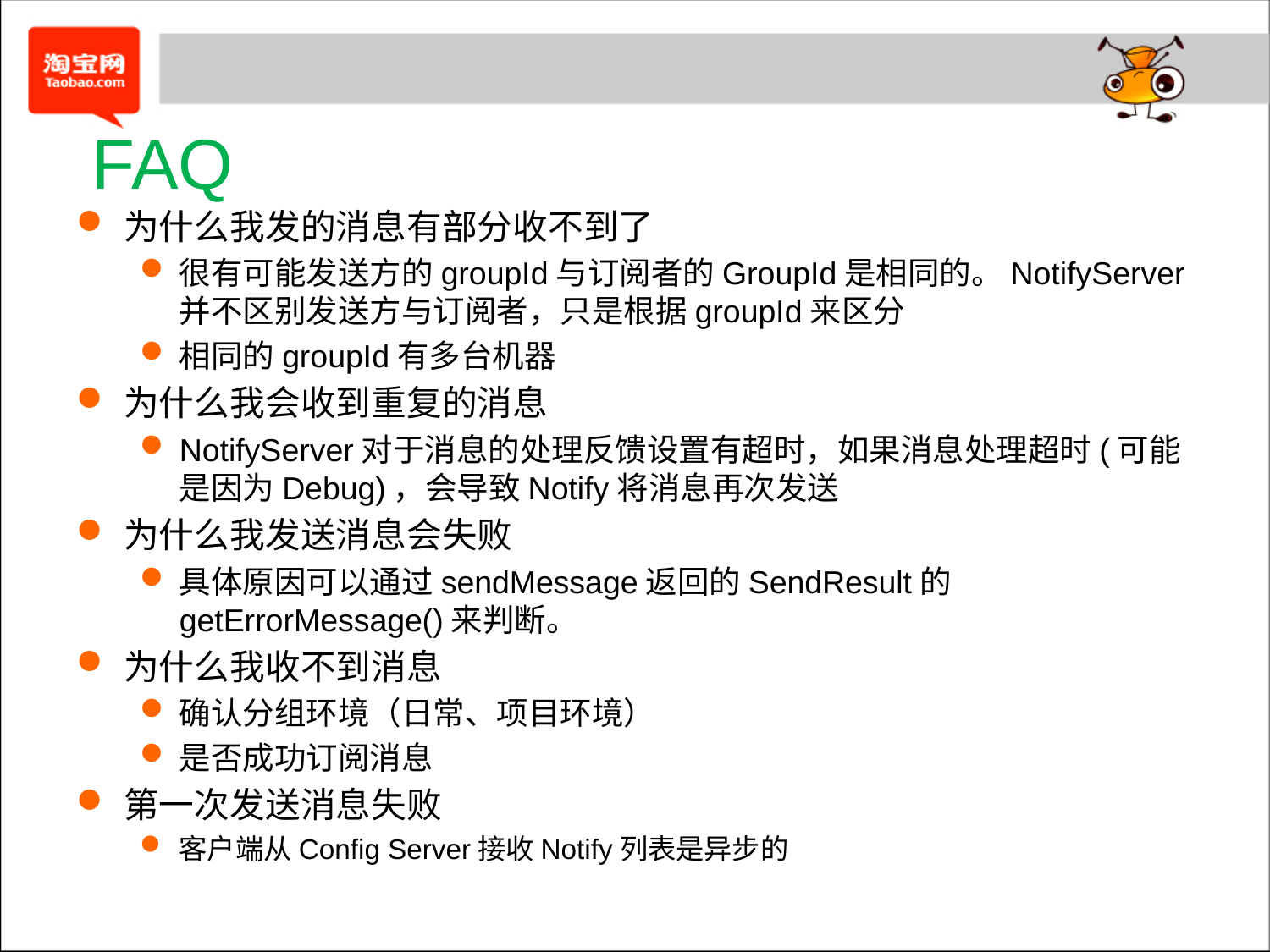

# FAQ
为什么我发的消息有部分收不到了
很有可能发送方的groupId与订阅者的GroupId是相同的。NotifyServer并不区别发送方与订阅者，只是根据groupId来区分
相同的groupId有多台机器
为什么我会收到重复的消息
NotifyServer对于消息的处理反馈设置有超时，如果消息处理超时(可能是因为Debug)，会导致Notify将消息再次发送
为什么我发送消息会失败
具体原因可以通过sendMessage返回的SendResult的getErrorMessage()来判断。
为什么我收不到消息
确认分组环境（日常、项目环境）
是否成功订阅消息
第一次发送消息失败
客户端从Config Server接收Notify列表是异步的